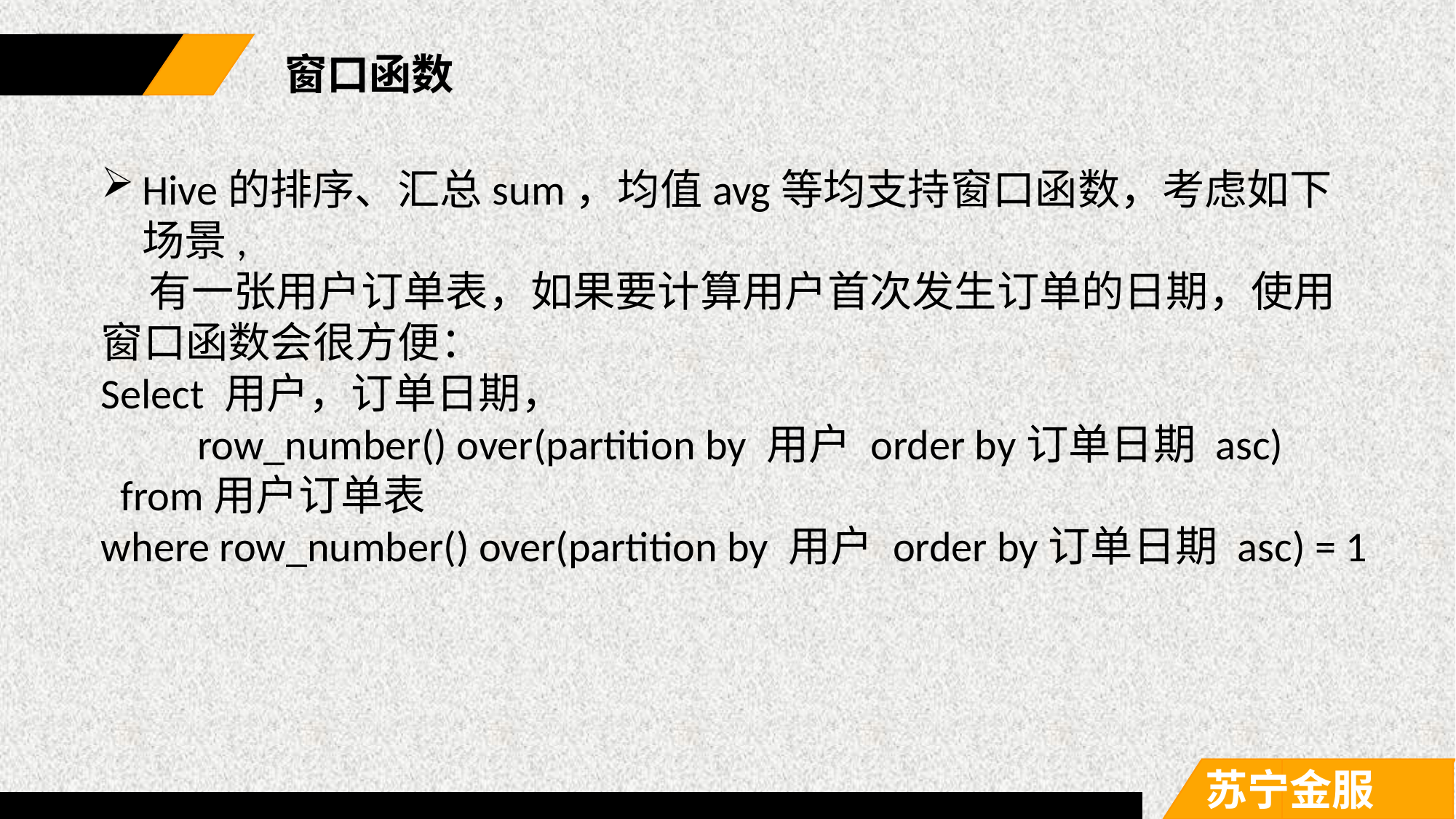

窗口函数
Hive的排序、汇总sum，均值avg等均支持窗口函数，考虑如下场景,
    有一张用户订单表，如果要计算用户首次发生订单的日期，使用窗口函数会很方便：
Select 用户，订单日期，
          row_number() over(partition by 用户 order by订单日期 asc)
  from用户订单表
where row_number() over(partition by 用户 order by订单日期 asc) = 1